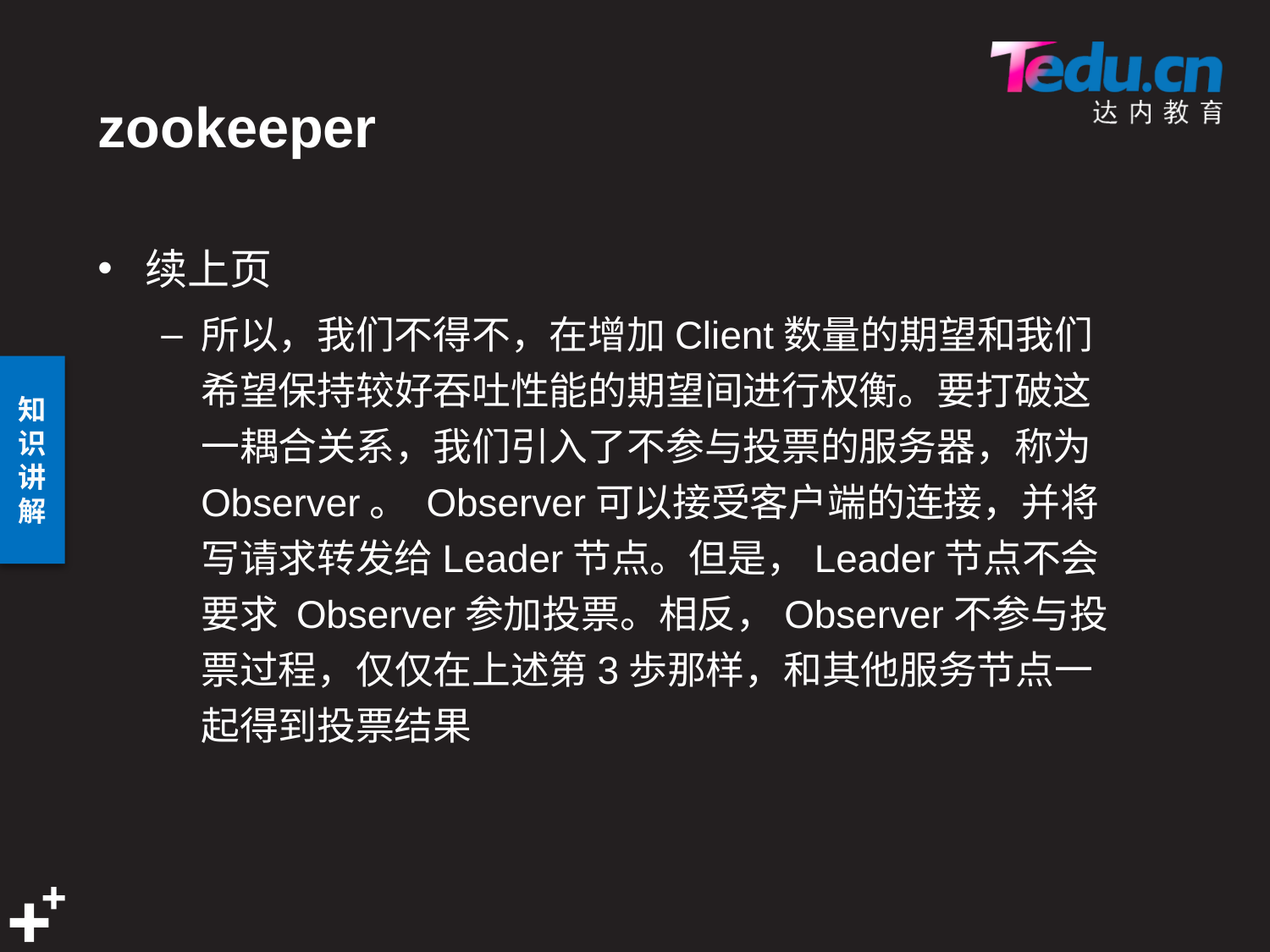

# zookeeper
续上页
所以，我们不得不，在增加Client数量的期望和我们希望保持较好吞吐性能的期望间进行权衡。要打破这一耦合关系，我们引入了不参与投票的服务器，称为 Observer。 Observer可以接受客户端的连接，并将写请求转发给Leader节点。但是，Leader节点不会要求 Observer参加投票。相反，Observer不参与投票过程，仅仅在上述第3歩那样，和其他服务节点一起得到投票结果